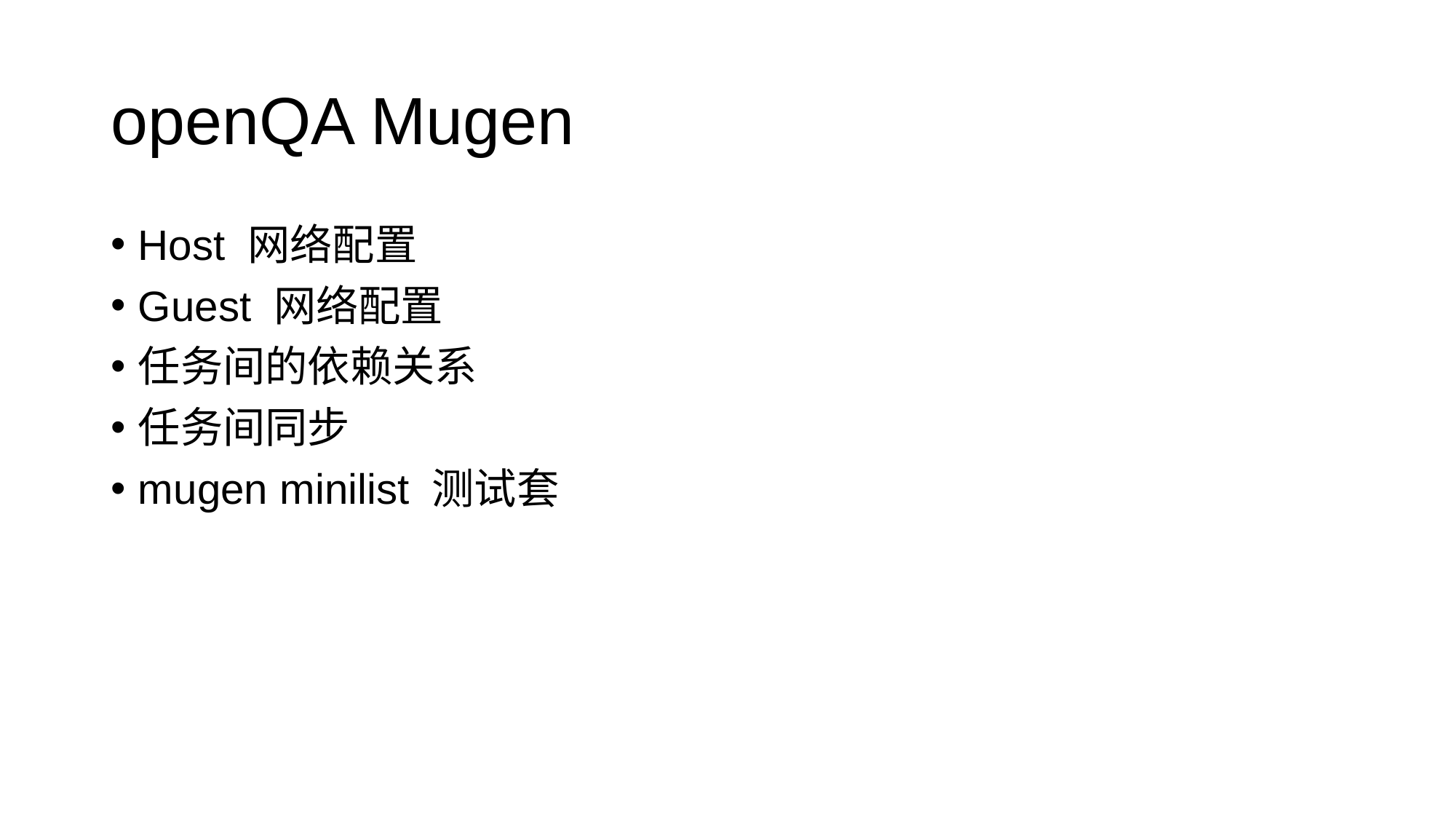

# openQA Mugen
Host 网络配置
Guest 网络配置
任务间的依赖关系
任务间同步
mugen minilist 测试套